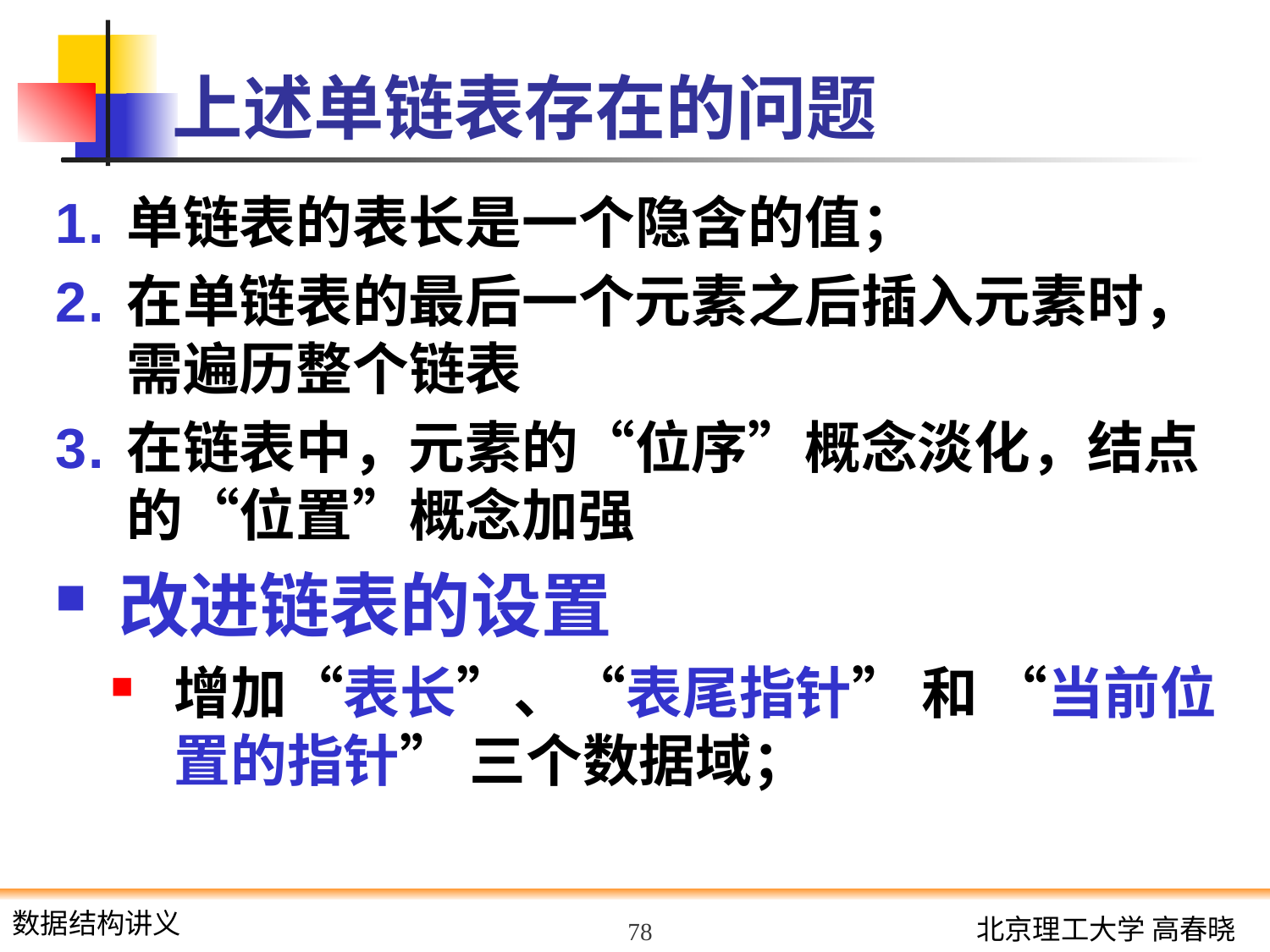

# 上述单链表存在的问题
单链表的表长是一个隐含的值；
在单链表的最后一个元素之后插入元素时，需遍历整个链表
在链表中，元素的“位序”概念淡化，结点的“位置”概念加强
改进链表的设置
增加“表长”、“表尾指针” 和 “当前位置的指针” 三个数据域；

78